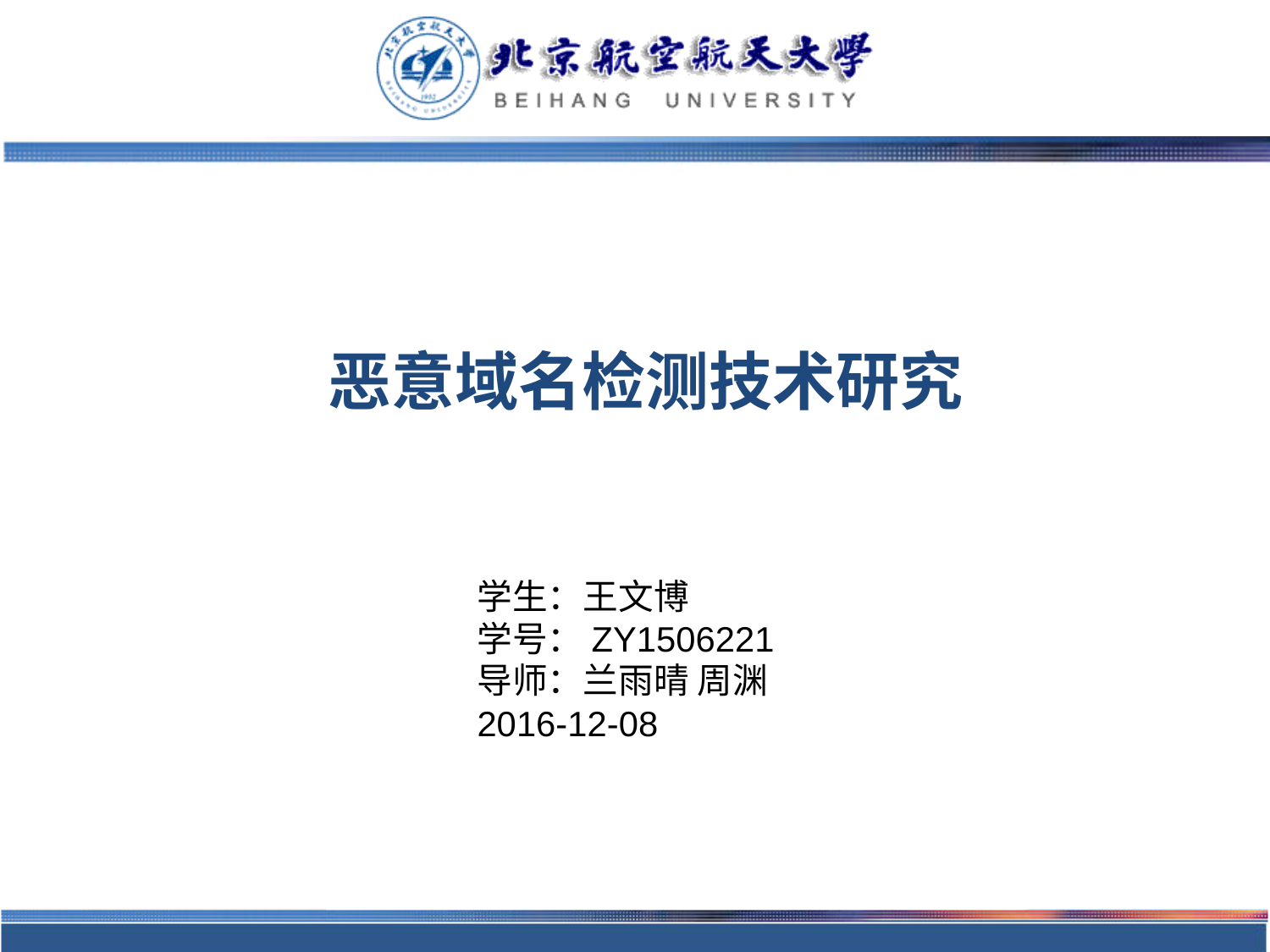

# 恶意域名检测技术研究
学生：王文博
学号：ZY1506221
导师：兰雨晴 周渊
2016-12-08